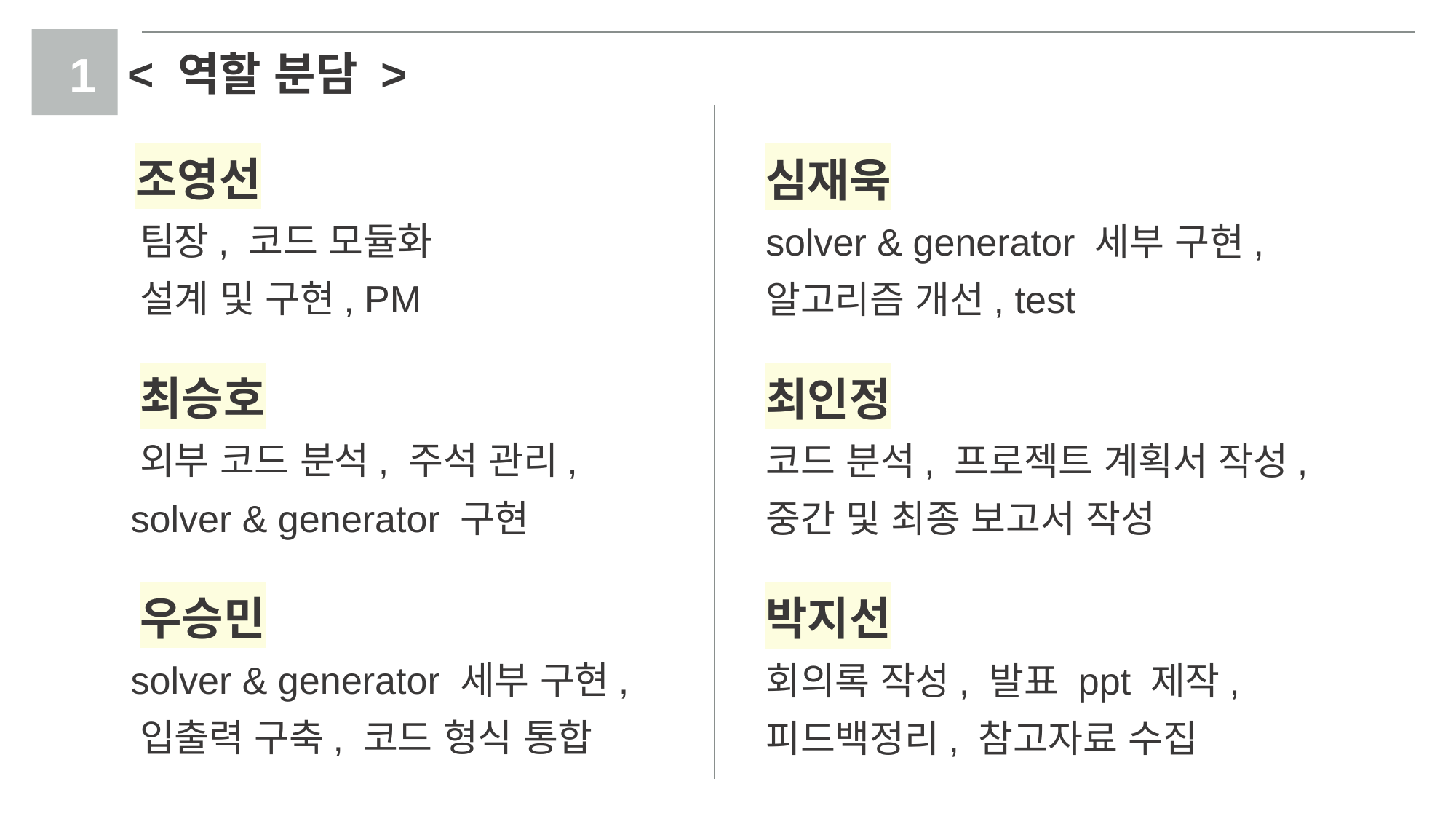

1
< 역할 분담 >

  조영선
  팀장, 코드 모듈화
  설계 및 구현, PM

  최승호
  외부 코드 분석, 주석 관리,
  solver & generator 구현

  우승민
  solver & generator 세부 구현,
  입출력 구축, 코드 형식 통합
심재욱
solver & generator 세부 구현,
알고리즘 개선, test

최인정
코드 분석, 프로젝트 계획서 작성,
중간 및 최종 보고서 작성

박지선
회의록 작성, 발표 ppt 제작,
피드백정리, 참고자료 수집